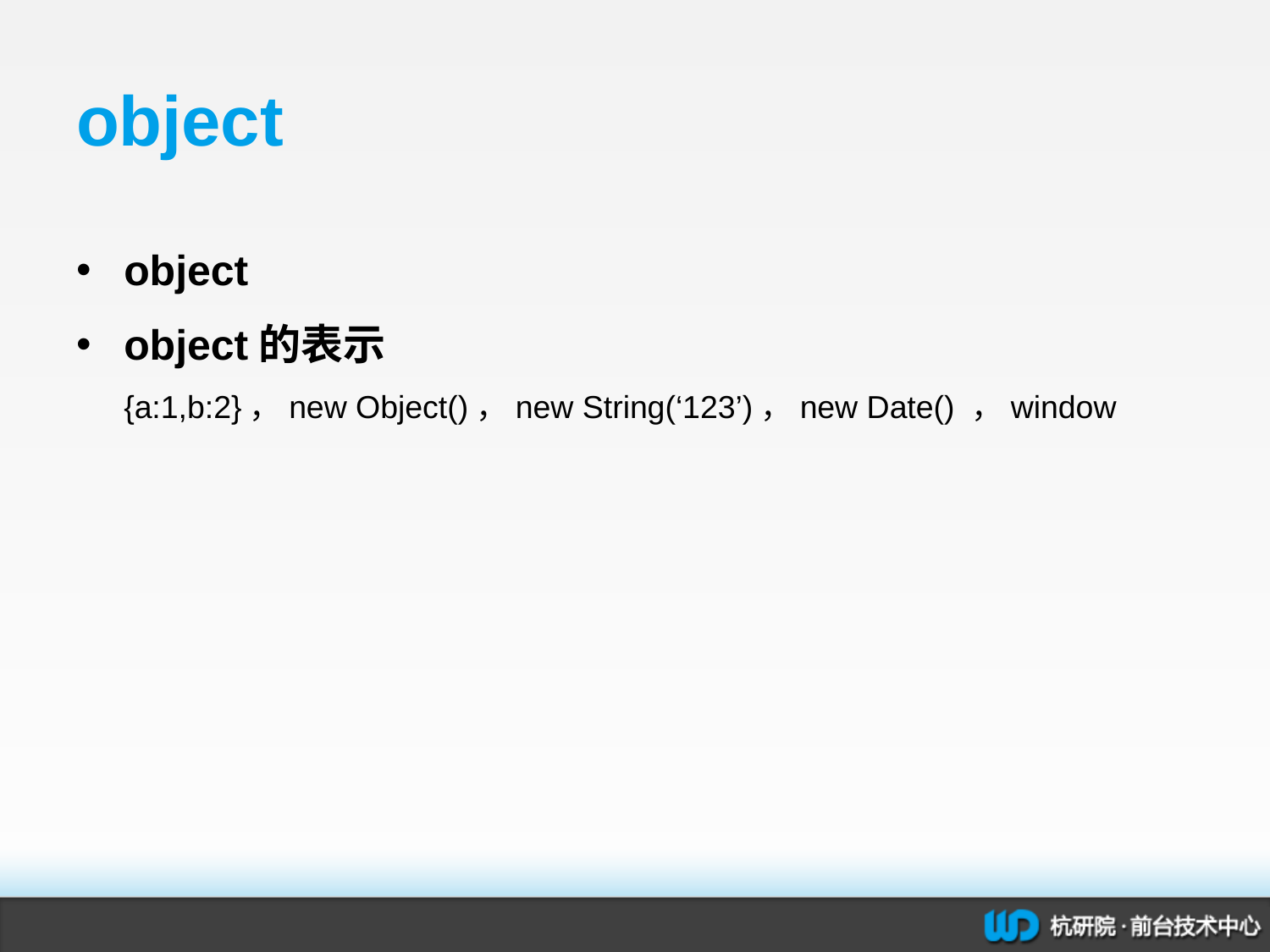

# object
object
object的表示
	{a:1,b:2}，new Object()，new String(‘123’)，new Date() ，window